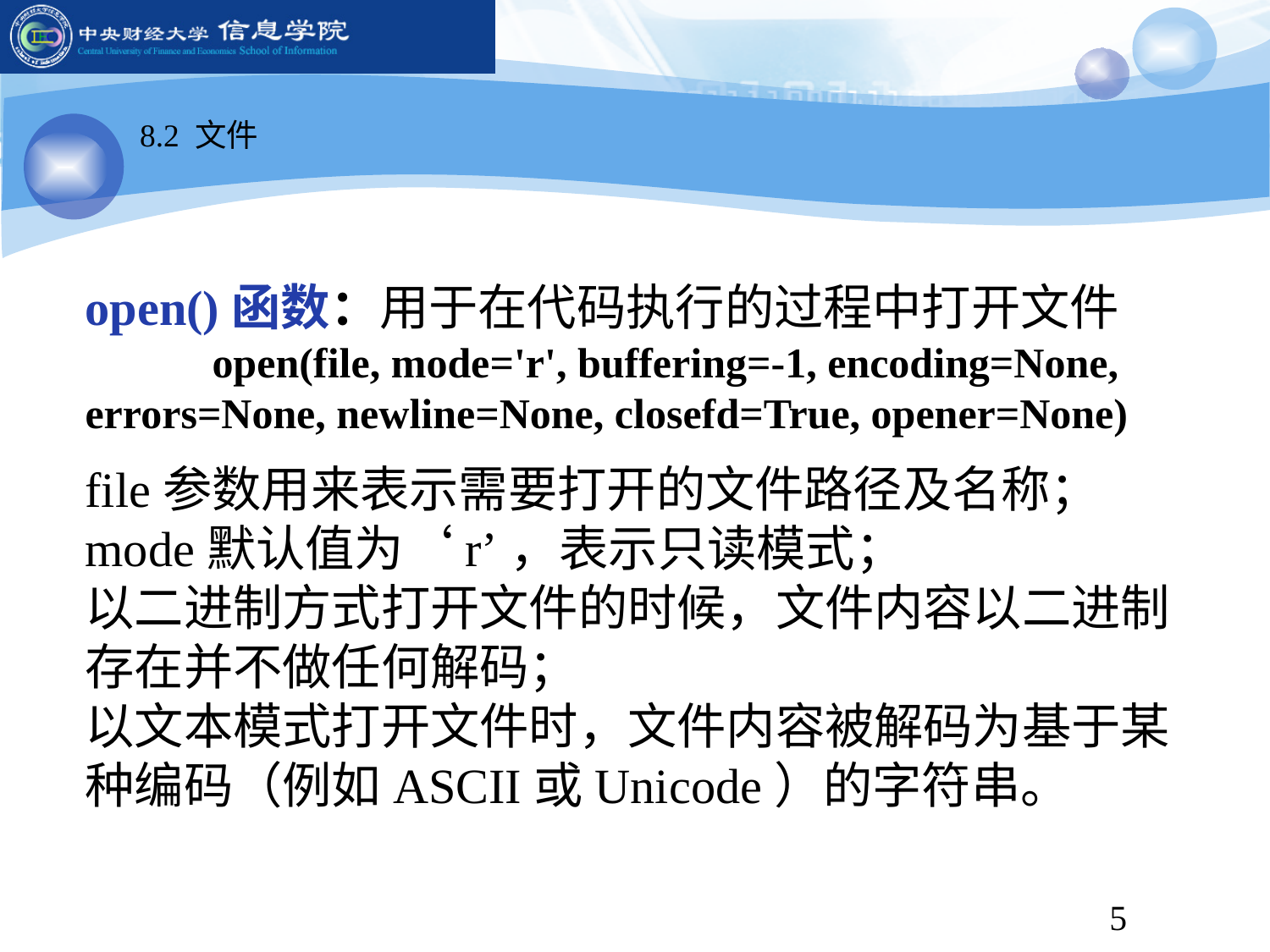

8.2 文件
open()函数：用于在代码执行的过程中打开文件
	open(file, mode='r', buffering=-1, encoding=None, errors=None, newline=None, closefd=True, opener=None)

file参数用来表示需要打开的文件路径及名称；
mode默认值为‘r’，表示只读模式；
以二进制方式打开文件的时候，文件内容以二进制存在并不做任何解码；
以文本模式打开文件时，文件内容被解码为基于某种编码（例如ASCII或Unicode）的字符串。